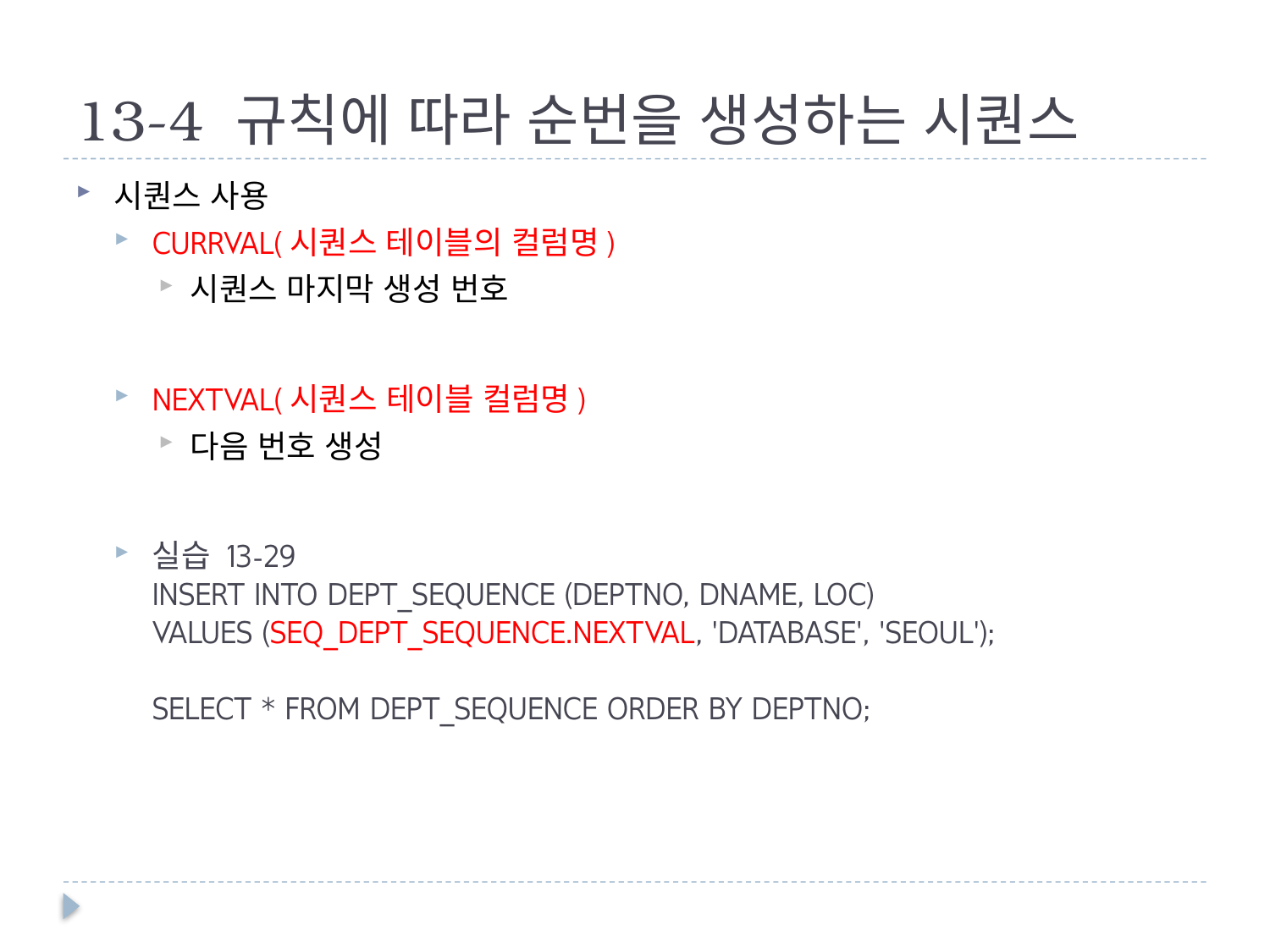

# 13-4 규칙에 따라 순번을 생성하는 시퀀스
시퀀스 사용
CURRVAL(시퀀스 테이블의 컬럼명)
시퀀스 마지막 생성 번호

NEXTVAL(시퀀스 테이블 컬럼명)
다음 번호 생성

실습 13-29
INSERT INTO DEPT_SEQUENCE (DEPTNO, DNAME, LOC)
VALUES (SEQ_DEPT_SEQUENCE.NEXTVAL, 'DATABASE', 'SEOUL');
SELECT * FROM DEPT_SEQUENCE ORDER BY DEPTNO;